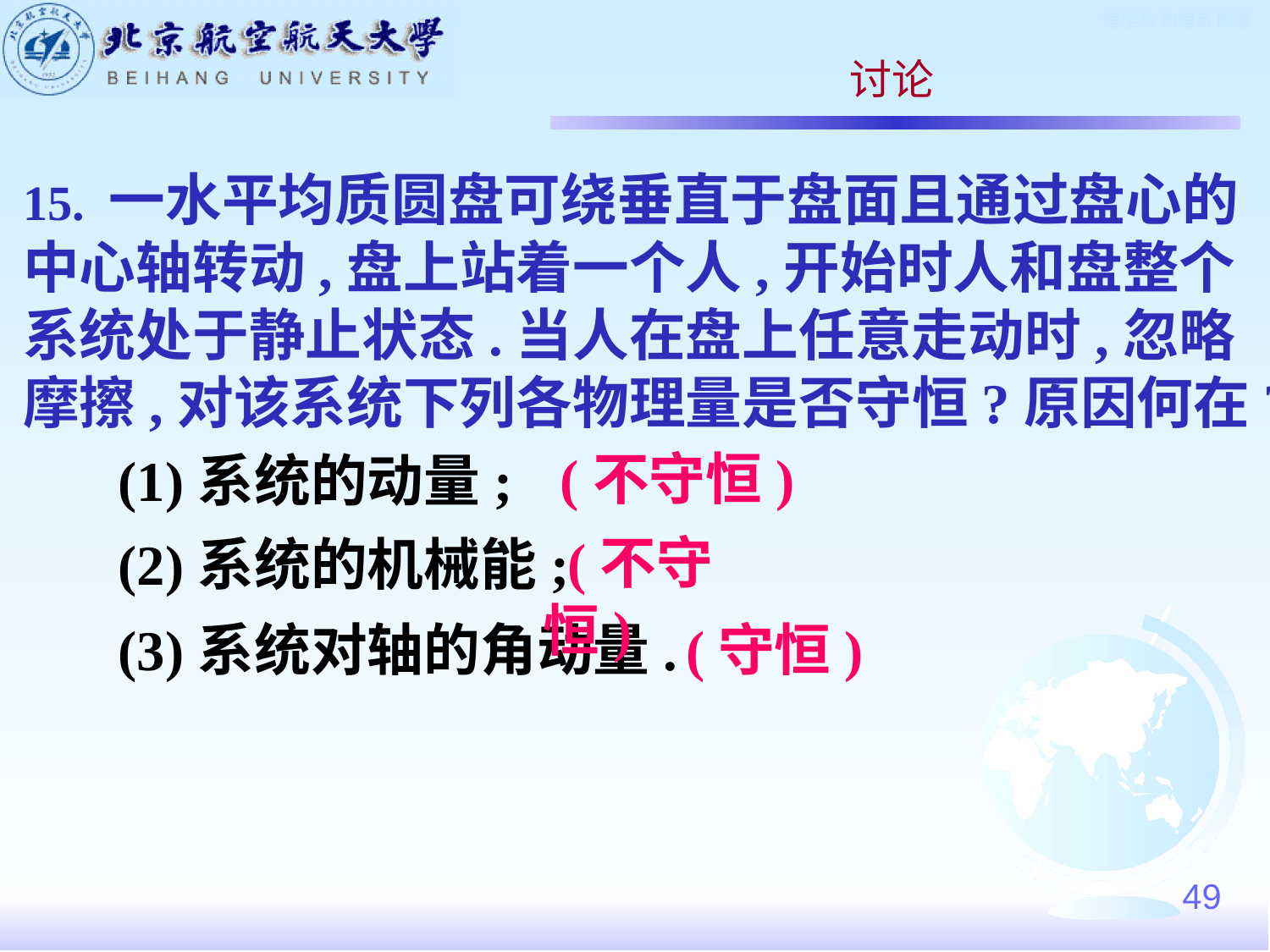

讨论
15. 一水平均质圆盘可绕垂直于盘面且通过盘心的中心轴转动,盘上站着一个人,开始时人和盘整个系统处于静止状态.当人在盘上任意走动时,忽略摩擦,对该系统下列各物理量是否守恒?原因何在?
   (不守恒)
(1)系统的动量;
  (不守恒)
(2)系统的机械能;
(3)系统对轴的角动量.
 (守恒)
49